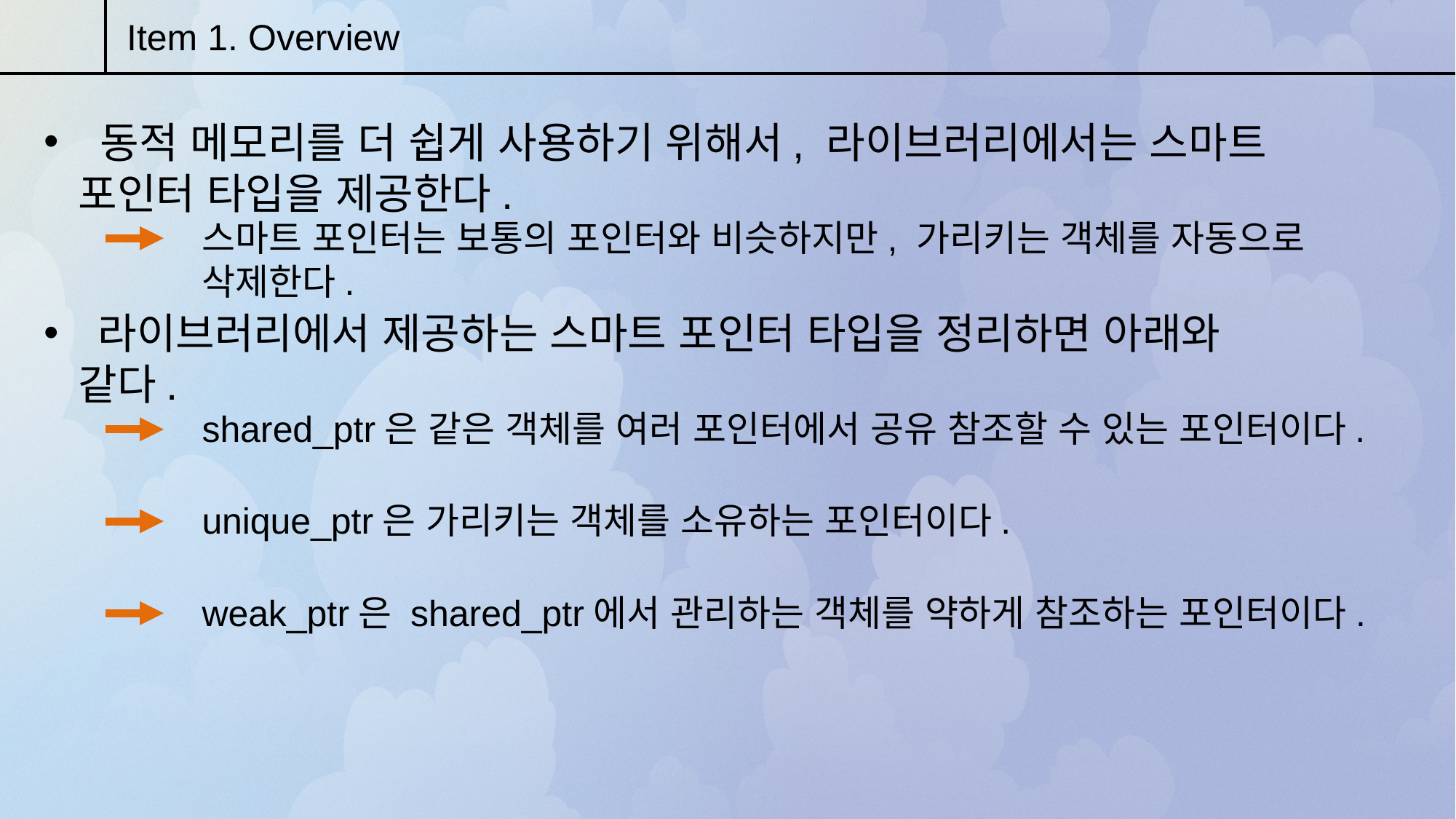

Item 1. Overview
 동적 메모리를 더 쉽게 사용하기 위해서, 라이브러리에서는 스마트 포인터 타입을 제공한다.
스마트 포인터는 보통의 포인터와 비슷하지만, 가리키는 객체를 자동으로 삭제한다.
 라이브러리에서 제공하는 스마트 포인터 타입을 정리하면 아래와 같다.
shared_ptr은 같은 객체를 여러 포인터에서 공유 참조할 수 있는 포인터이다.
unique_ptr은 가리키는 객체를 소유하는 포인터이다.
weak_ptr은 shared_ptr에서 관리하는 객체를 약하게 참조하는 포인터이다.